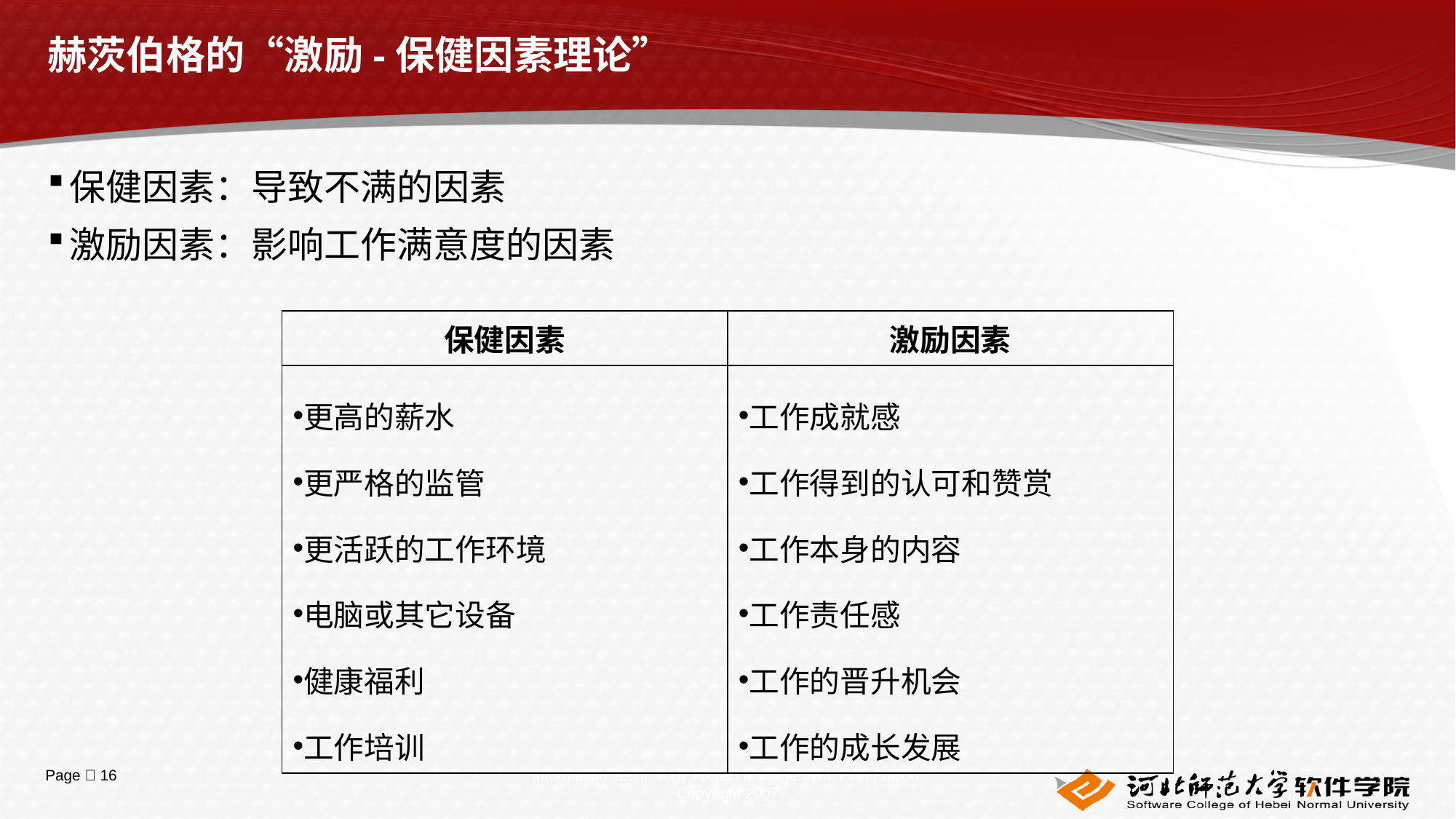

# 赫茨伯格的“激励-保健因素理论”
保健因素：导致不满的因素
激励因素：影响工作满意度的因素
| 保健因素 | 激励因素 |
| --- | --- |
| 更高的薪水 更严格的监管 更活跃的工作环境 电脑或其它设备 健康福利 工作培训 | 工作成就感 工作得到的认可和赞赏 工作本身的内容 工作责任感 工作的晋升机会 工作的成长发展 |
Information Technology Project Management, Fifth Edition, Copyright 2007